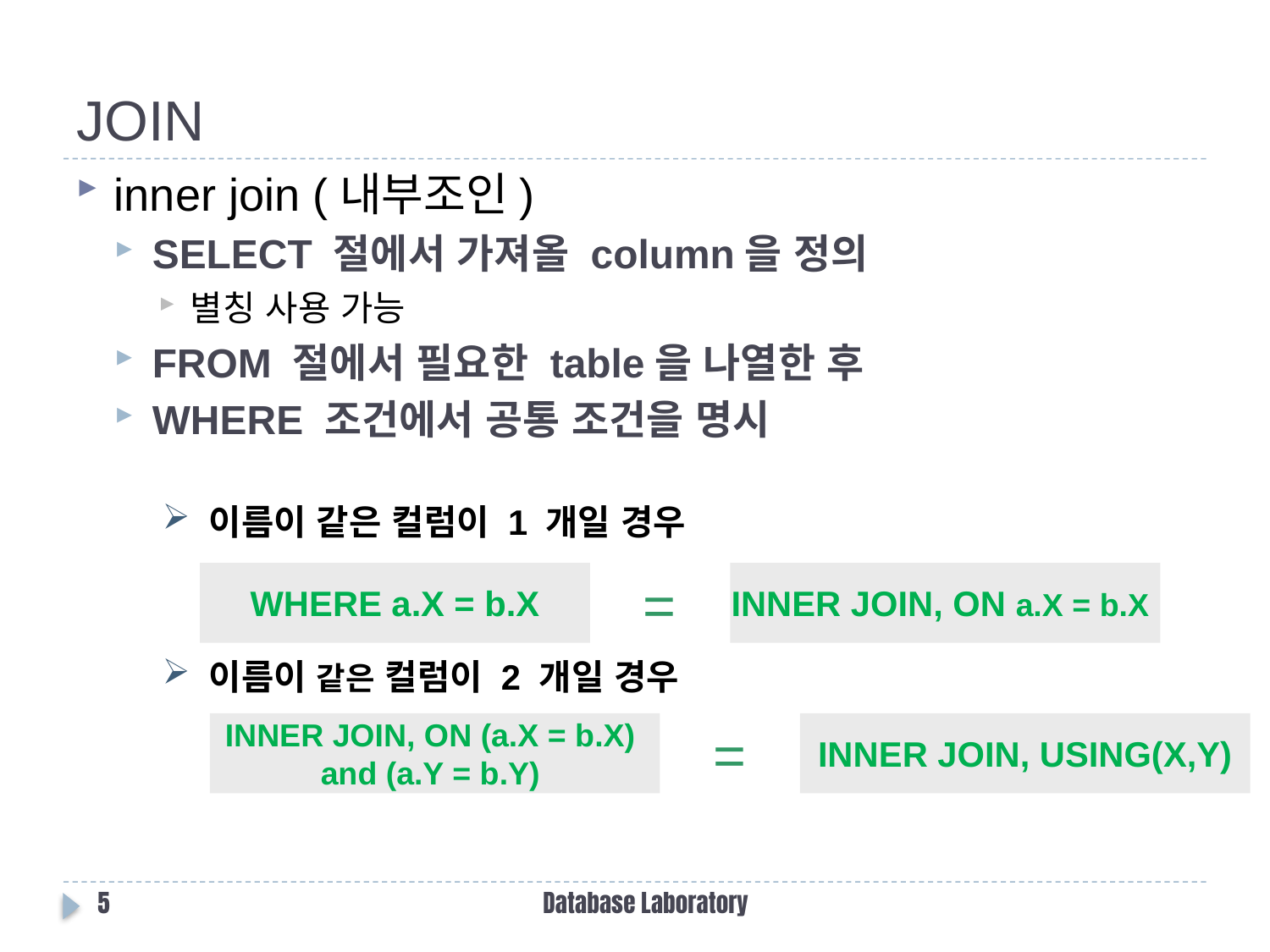

# JOIN
inner join (내부조인)
SELECT 절에서 가져올 column을 정의
별칭 사용 가능
FROM 절에서 필요한 table을 나열한 후
WHERE 조건에서 공통 조건을 명시

 이름이 같은 컬럼이 1 개일 경우
WHERE a.X = b.X
=
INNER JOIN, ON a.X = b.X
 이름이 같은 컬럼이 2 개일 경우
=
INNER JOIN, ON (a.X = b.X)
and (a.Y = b.Y)
INNER JOIN, USING(X,Y)
5
Database Laboratory